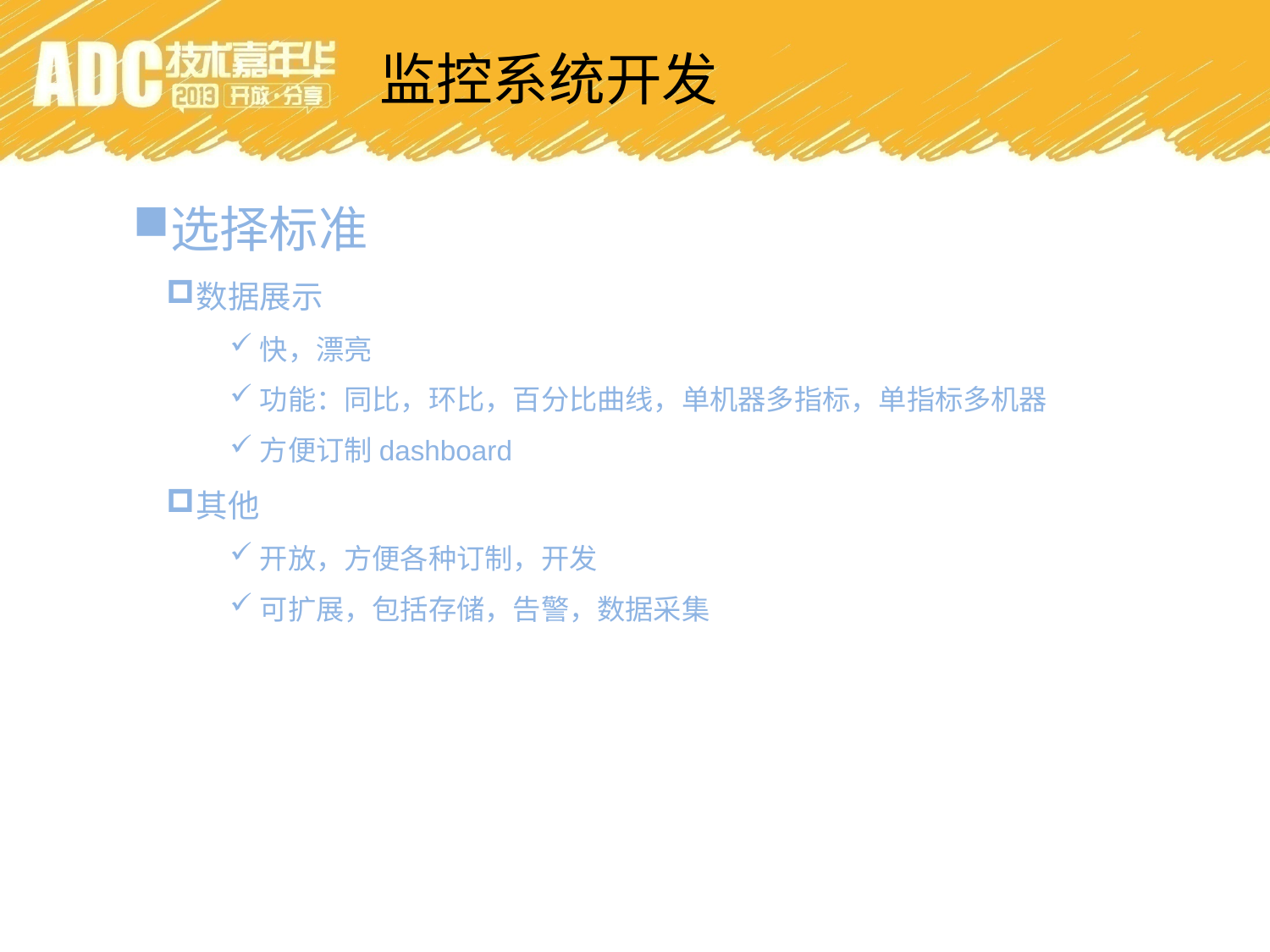

监控系统开发
选择标准
数据展示
快，漂亮
功能：同比，环比，百分比曲线，单机器多指标，单指标多机器
方便订制dashboard
其他
开放，方便各种订制，开发
可扩展，包括存储，告警，数据采集